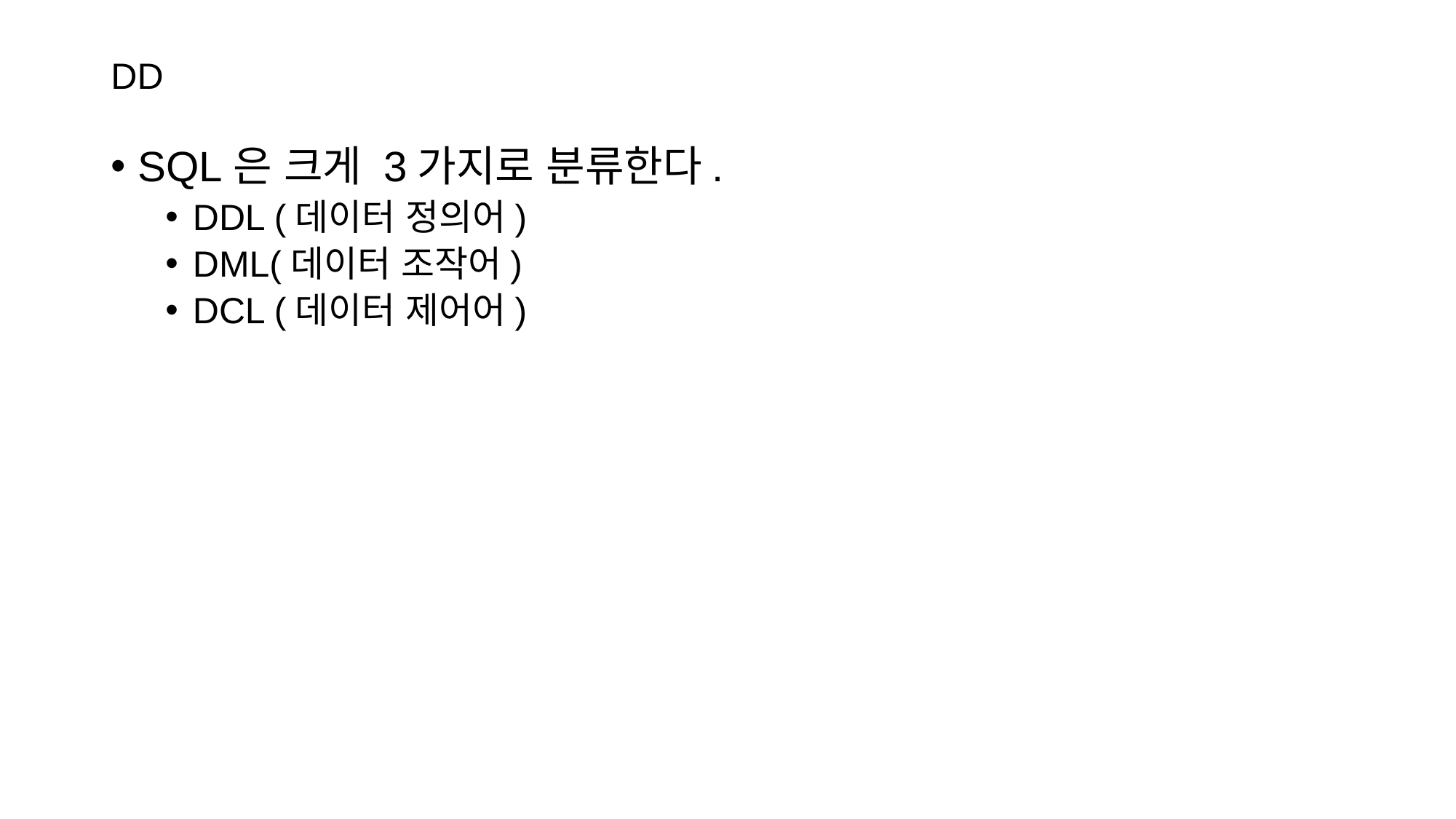

# DD
SQL은 크게 3가지로 분류한다.
DDL (데이터 정의어)
DML(데이터 조작어)
DCL (데이터 제어어)